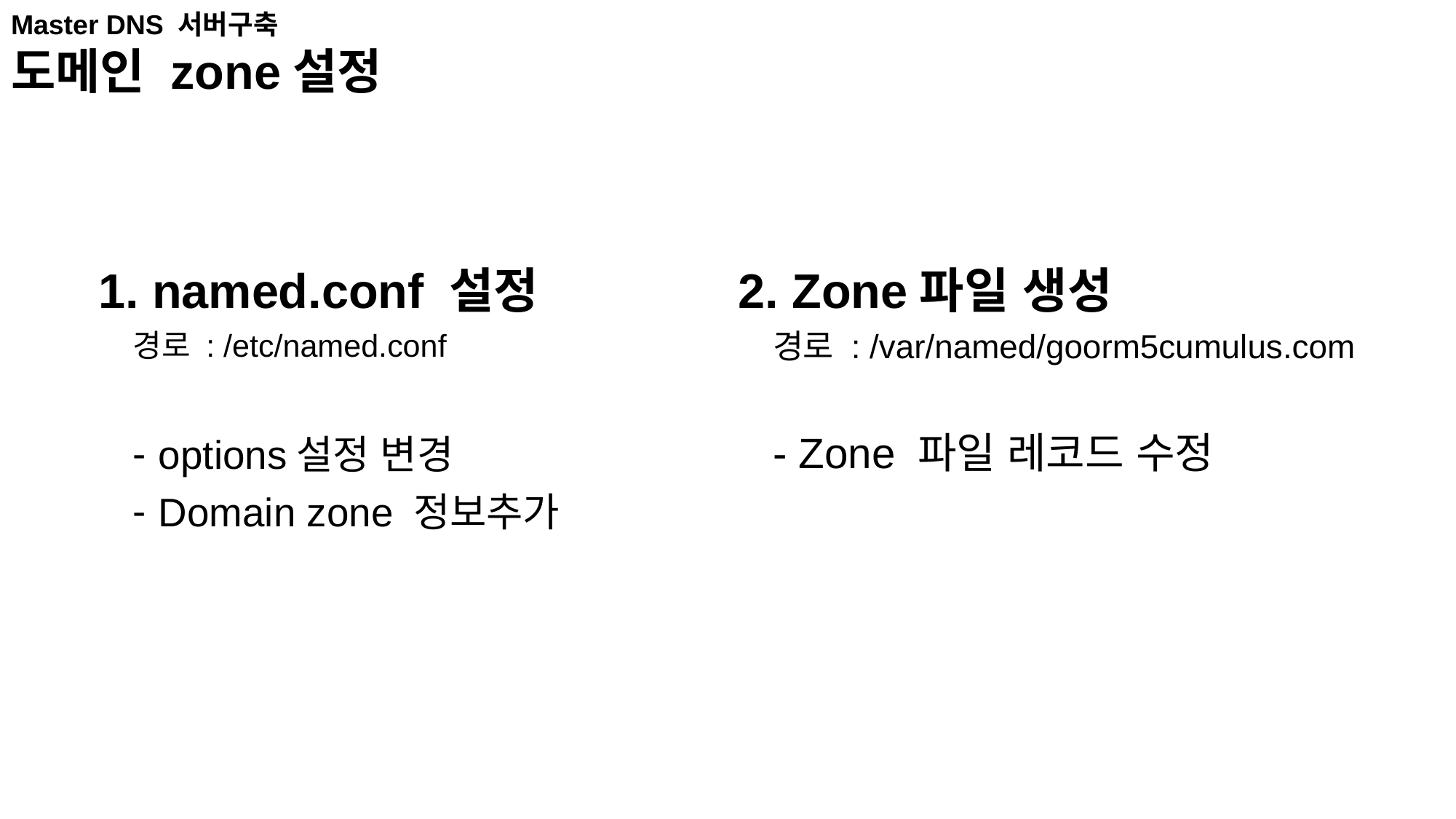

# Master DNS 서버구축
도메인 zone설정
1. named.conf 설정
2. Zone파일 생성
경로 : /etc/named.conf

options설정 변경
Domain zone 정보추가
경로 : /var/named/goorm5cumulus.com

- Zone 파일 레코드 수정